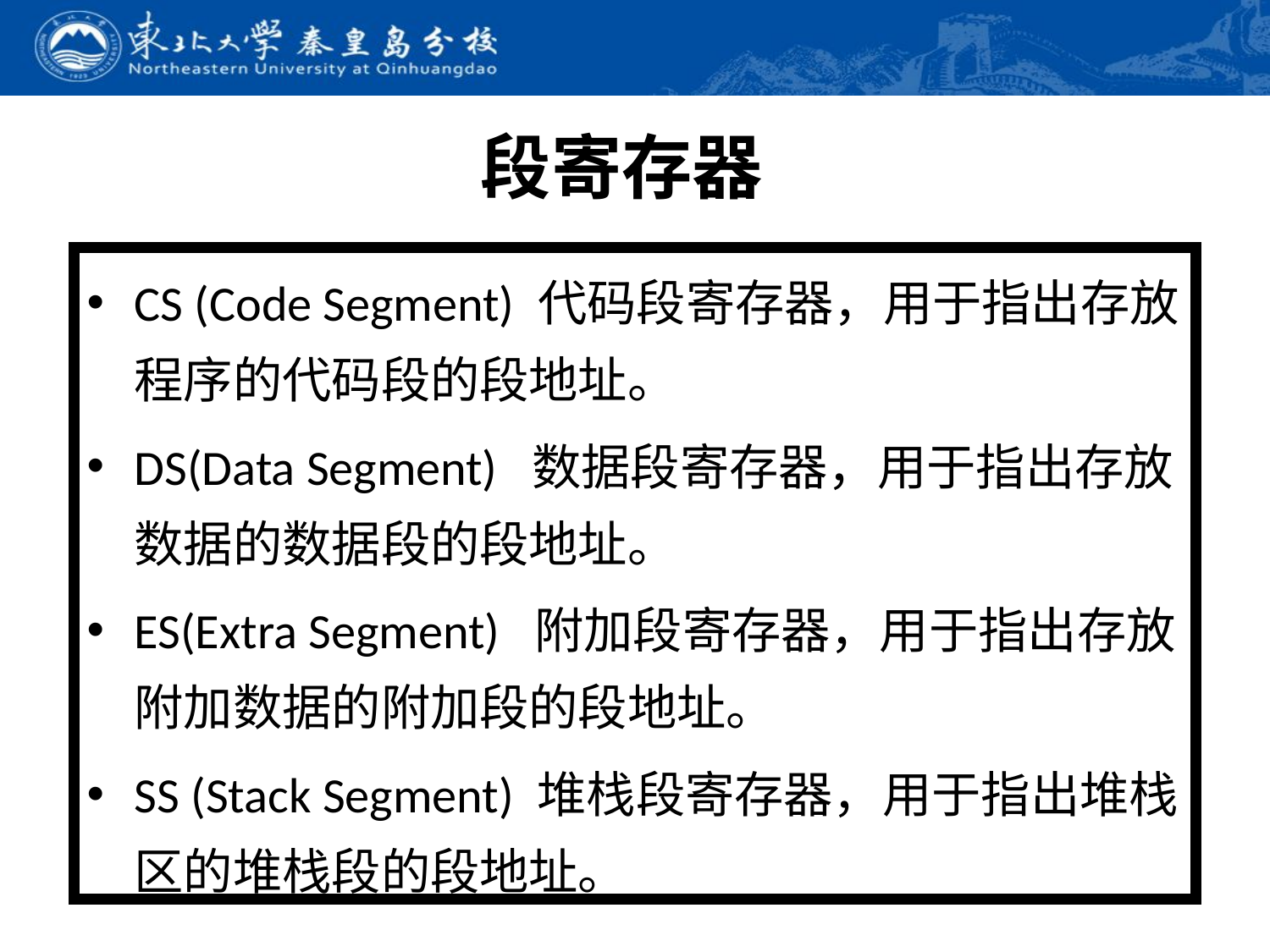

# 段寄存器
CS (Code Segment) 代码段寄存器，用于指出存放程序的代码段的段地址。
DS(Data Segment)  数据段寄存器，用于指出存放数据的数据段的段地址。
ES(Extra Segment)  附加段寄存器，用于指出存放附加数据的附加段的段地址。
SS (Stack Segment) 堆栈段寄存器，用于指出堆栈区的堆栈段的段地址。